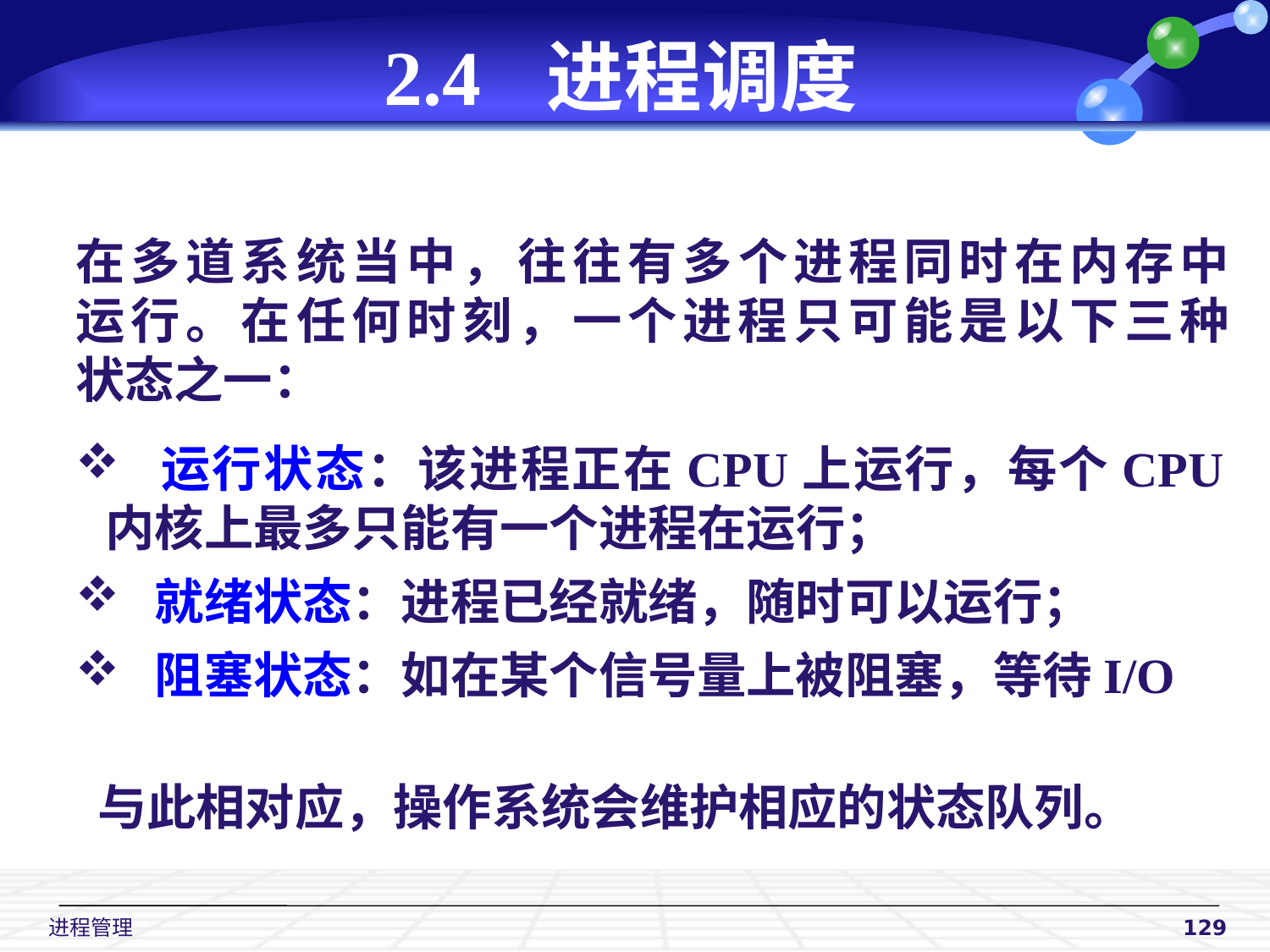

# 2.4 进程调度
在多道系统当中，往往有多个进程同时在内存中
运行。在任何时刻，一个进程只可能是以下三种
状态之一：
  运行状态：该进程正在CPU上运行，每个CPU内核上最多只能有一个进程在运行；
  就绪状态：进程已经就绪，随时可以运行；
  阻塞状态：如在某个信号量上被阻塞，等待I/O
与此相对应，操作系统会维护相应的状态队列。
   进程管理
129